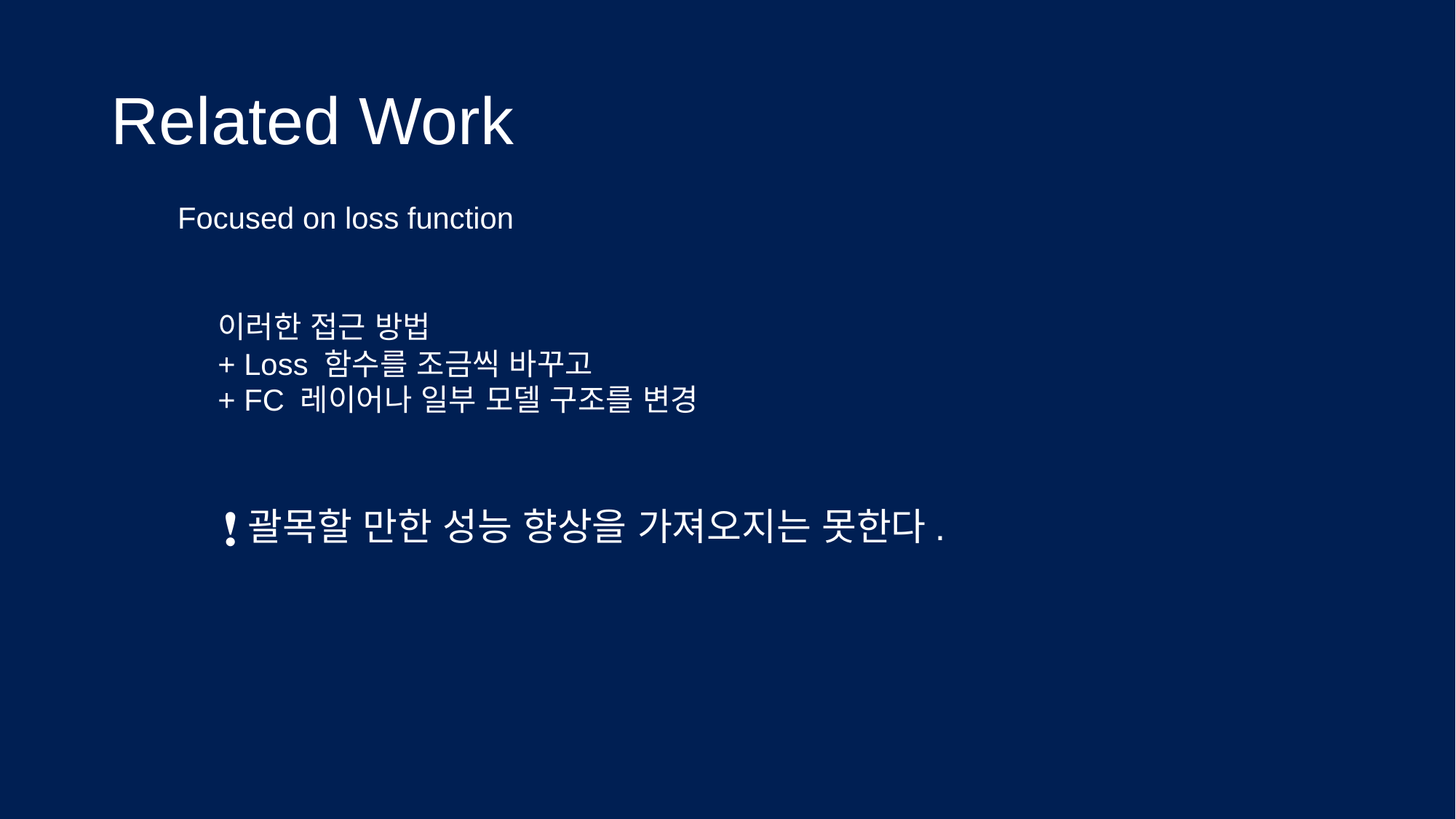

# Related Work
Focused on loss function
이러한 접근 방법
+ Loss 함수를 조금씩 바꾸고
+ FC 레이어나 일부 모델 구조를 변경

❗괄목할 만한 성능 향상을 가져오지는 못한다.